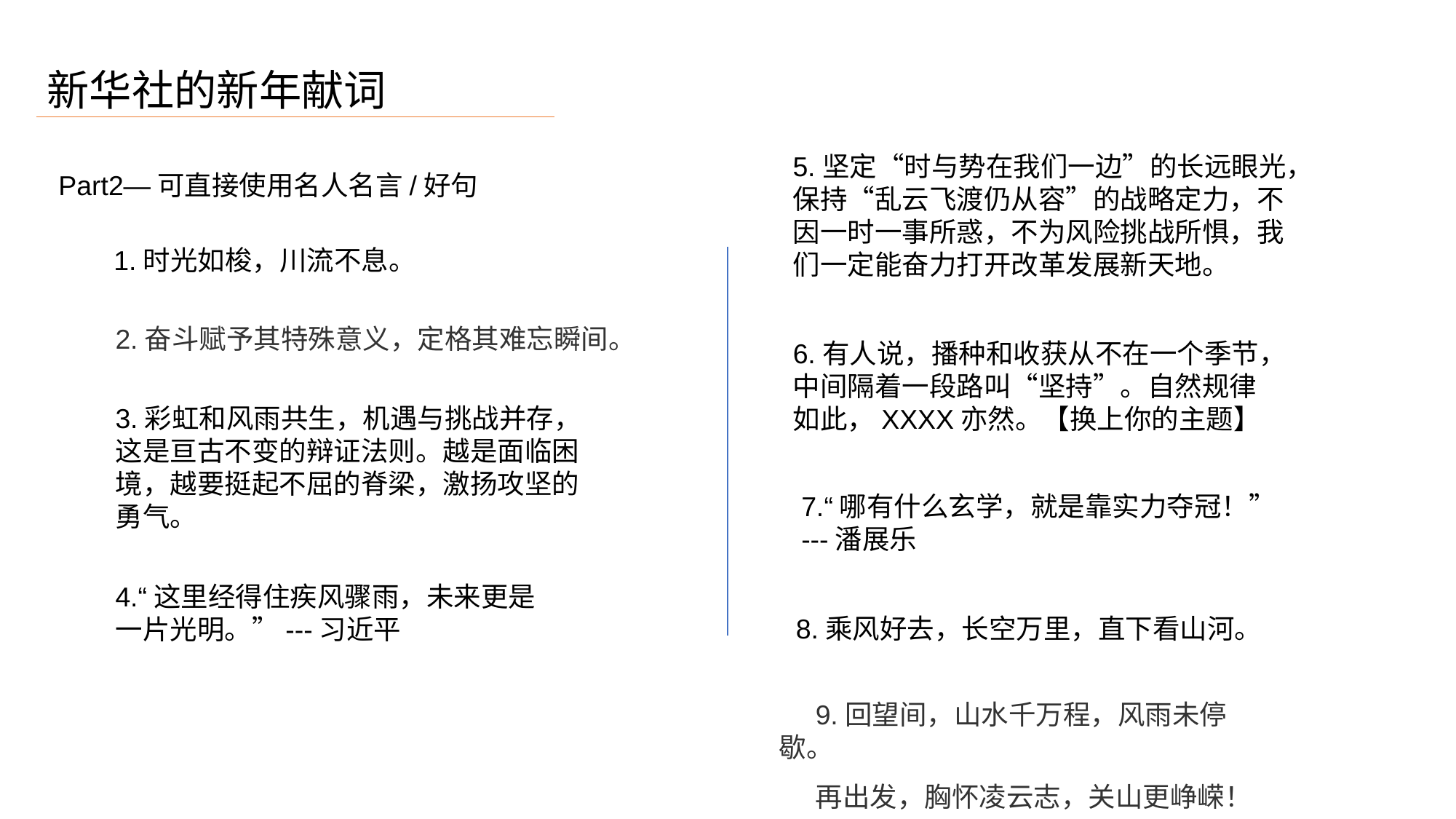

新华社的新年献词
5.坚定“时与势在我们一边”的长远眼光，保持“乱云飞渡仍从容”的战略定力，不因一时一事所惑，不为风险挑战所惧，我们一定能奋力打开改革发展新天地。
Part2—可直接使用名人名言/好句
1.时光如梭，川流不息。
2.奋斗赋予其特殊意义，定格其难忘瞬间。
6.有人说，播种和收获从不在一个季节，中间隔着一段路叫“坚持”。自然规律如此，XXXX亦然。【换上你的主题】
3.彩虹和风雨共生，机遇与挑战并存，这是亘古不变的辩证法则。越是面临困境，越要挺起不屈的脊梁，激扬攻坚的勇气。
7.“哪有什么玄学，就是靠实力夺冠！”
---潘展乐
4.“这里经得住疾风骤雨，未来更是一片光明。”---习近平
8.乘风好去，长空万里，直下看山河。
9.回望间，山水千万程，风雨未停歇。
再出发，胸怀凌云志，关山更峥嵘！